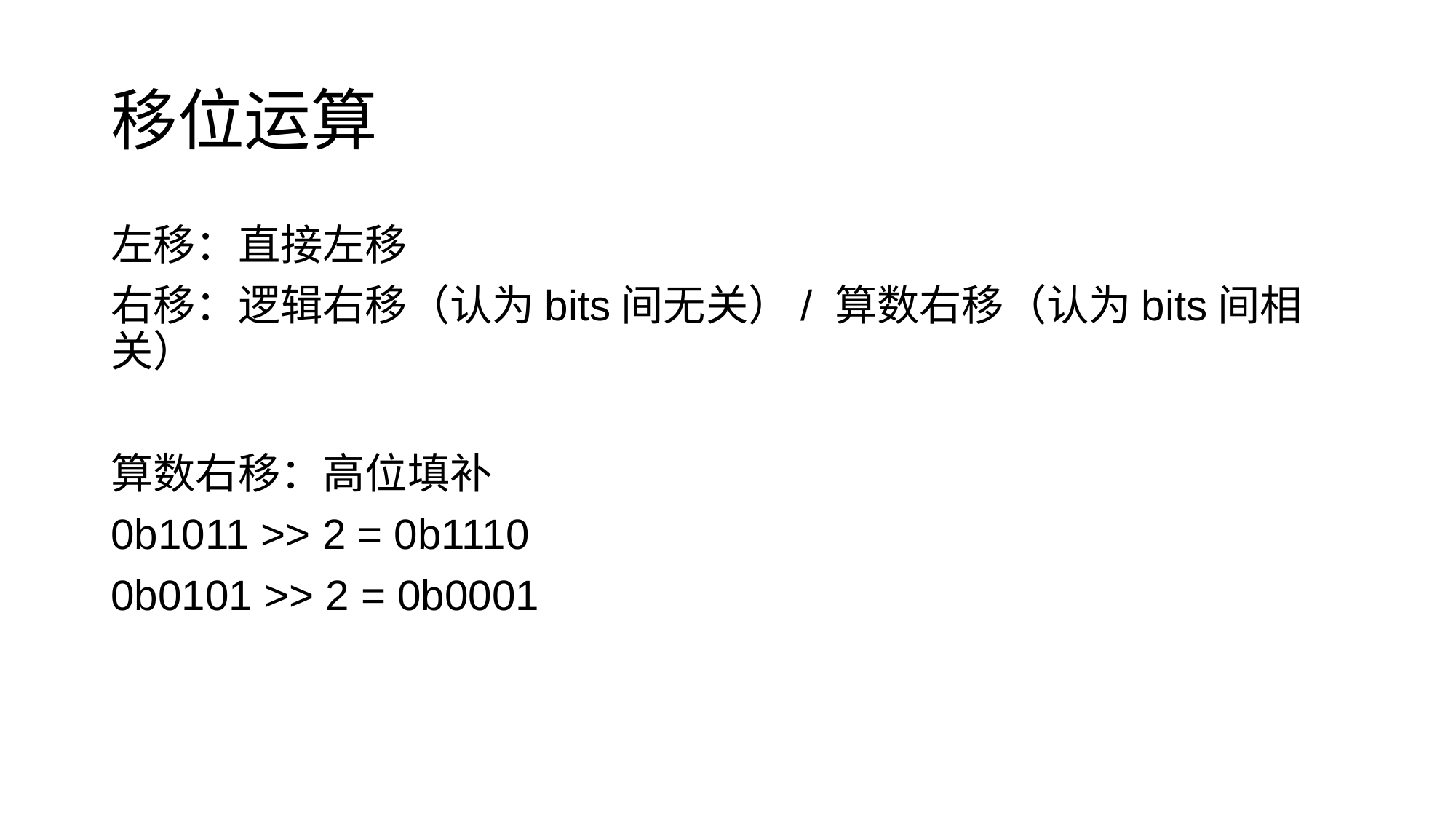

# 移位运算
左移：直接左移
右移：逻辑右移（认为bits间无关）/ 算数右移（认为bits间相关）

算数右移：高位填补
0b1011 >> 2 = 0b1110
0b0101 >> 2 = 0b0001